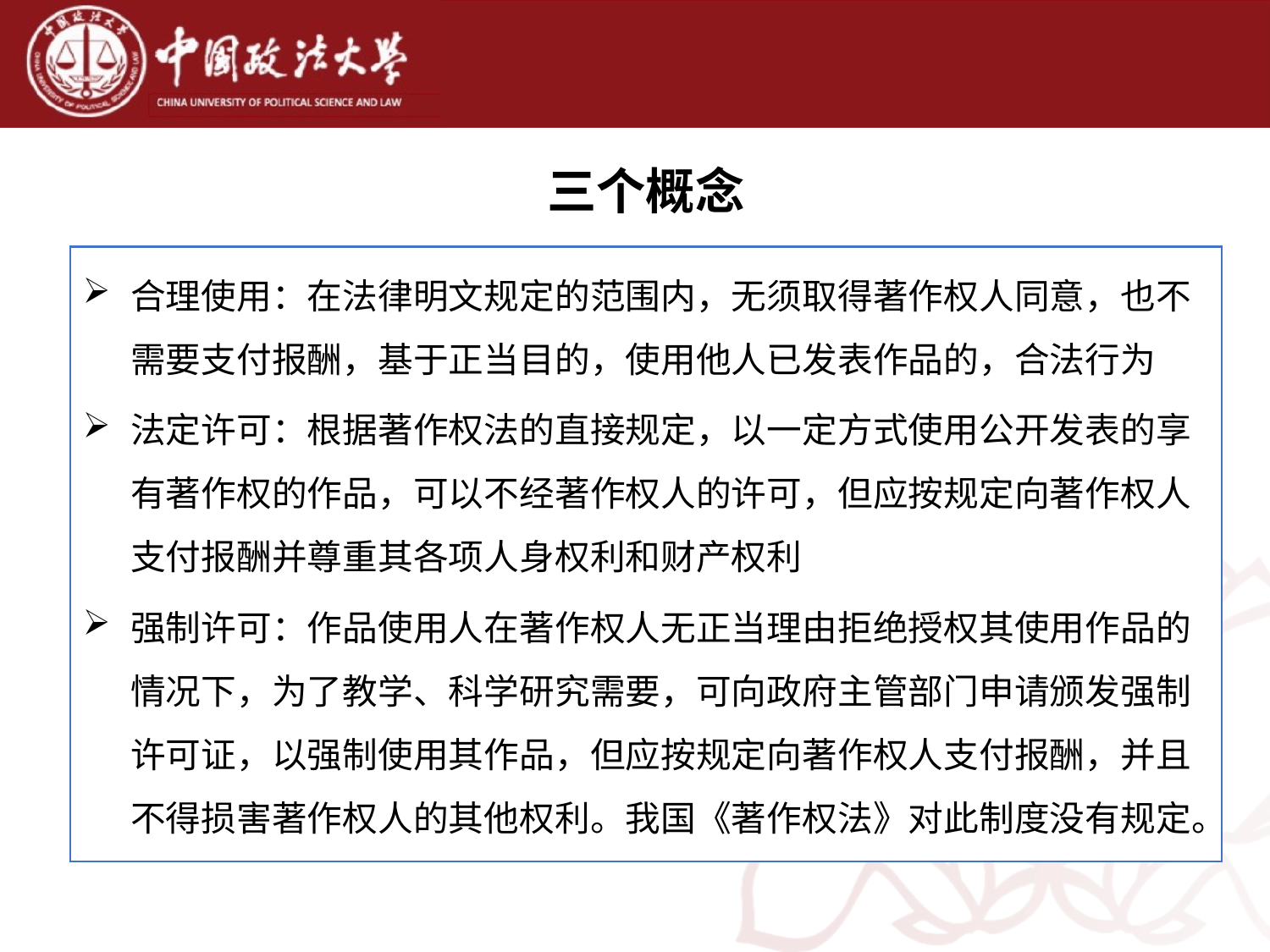

三个概念
合理使用：在法律明文规定的范围内，无须取得著作权人同意，也不需要支付报酬，基于正当目的，使用他人已发表作品的，合法行为
法定许可：根据著作权法的直接规定，以一定方式使用公开发表的享有著作权的作品，可以不经著作权人的许可，但应按规定向著作权人支付报酬并尊重其各项人身权利和财产权利
强制许可：作品使用人在著作权人无正当理由拒绝授权其使用作品的情况下，为了教学、科学研究需要，可向政府主管部门申请颁发强制许可证，以强制使用其作品，但应按规定向著作权人支付报酬，并且不得损害著作权人的其他权利。我国《著作权法》对此制度没有规定。